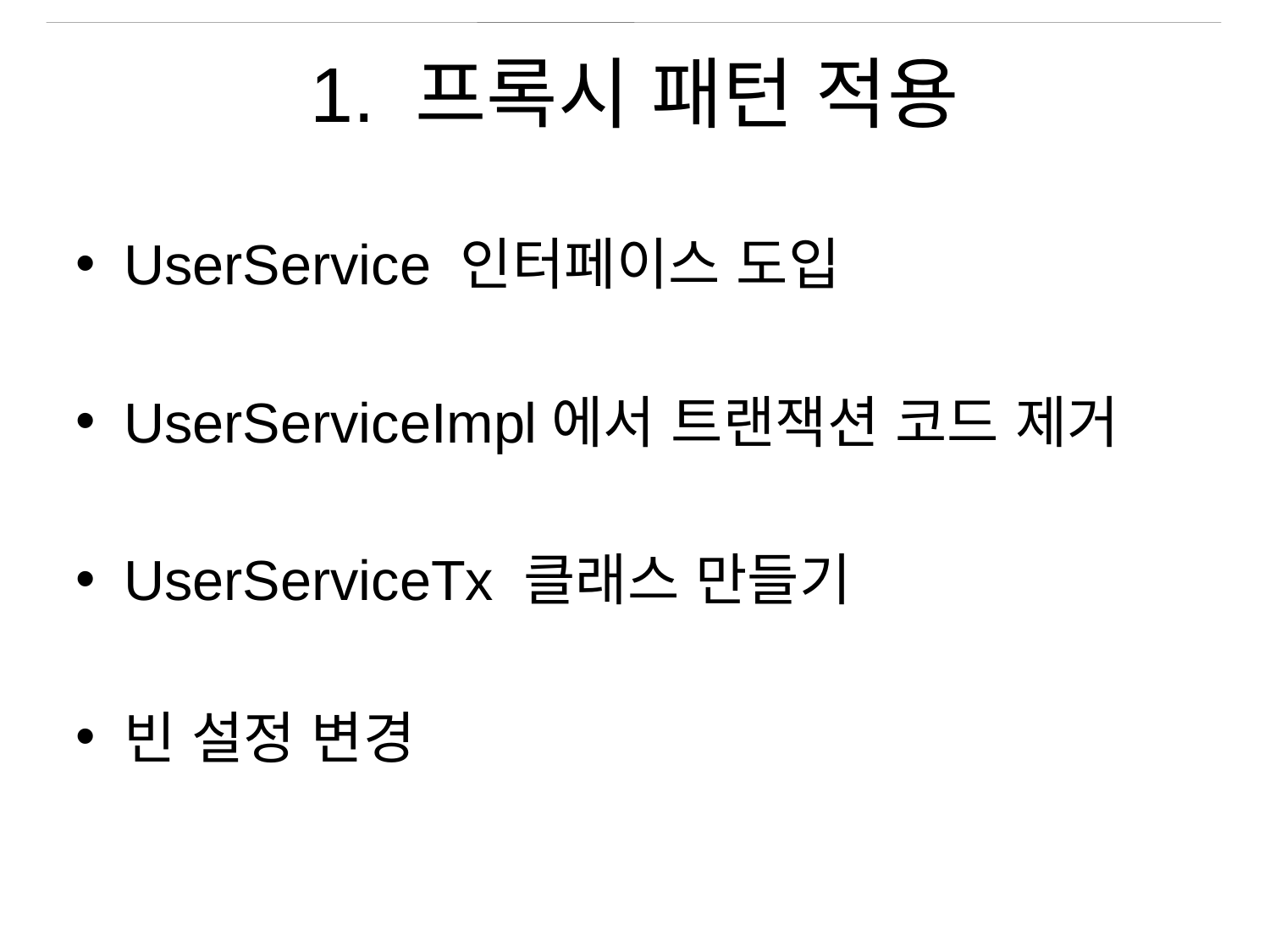

# 1. 프록시 패턴 적용
UserService 인터페이스 도입

UserServiceImpl에서 트랜잭션 코드 제거

UserServiceTx 클래스 만들기

빈 설정 변경